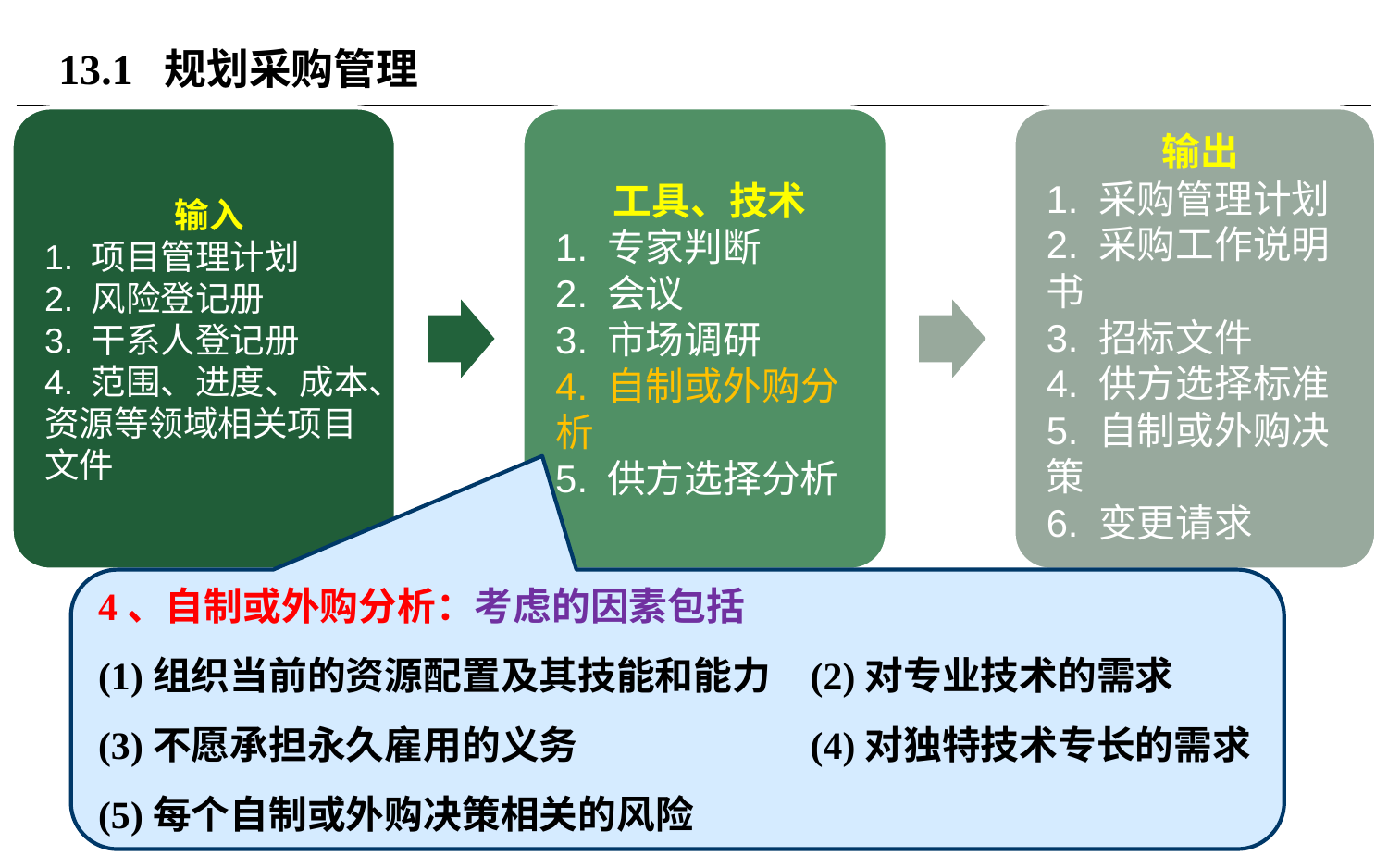

# 13.1  规划采购管理
输入
1. 项目管理计划
2. 风险登记册
3. 干系人登记册
4. 范围、进度、成本、资源等领域相关项目文件

工具、技术
1. 专家判断
2. 会议
3. 市场调研
4. 自制或外购分析
5. 供方选择分析

输出
1. 采购管理计划
2. 采购工作说明书
3. 招标文件
4. 供方选择标准
5. 自制或外购决策
6. 变更请求

4、自制或外购分析：考虑的因素包括
(1)组织当前的资源配置及其技能和能力	 (2)对专业技术的需求
(3)不愿承担永久雇用的义务		 (4)对独特技术专长的需求
(5)每个自制或外购决策相关的风险